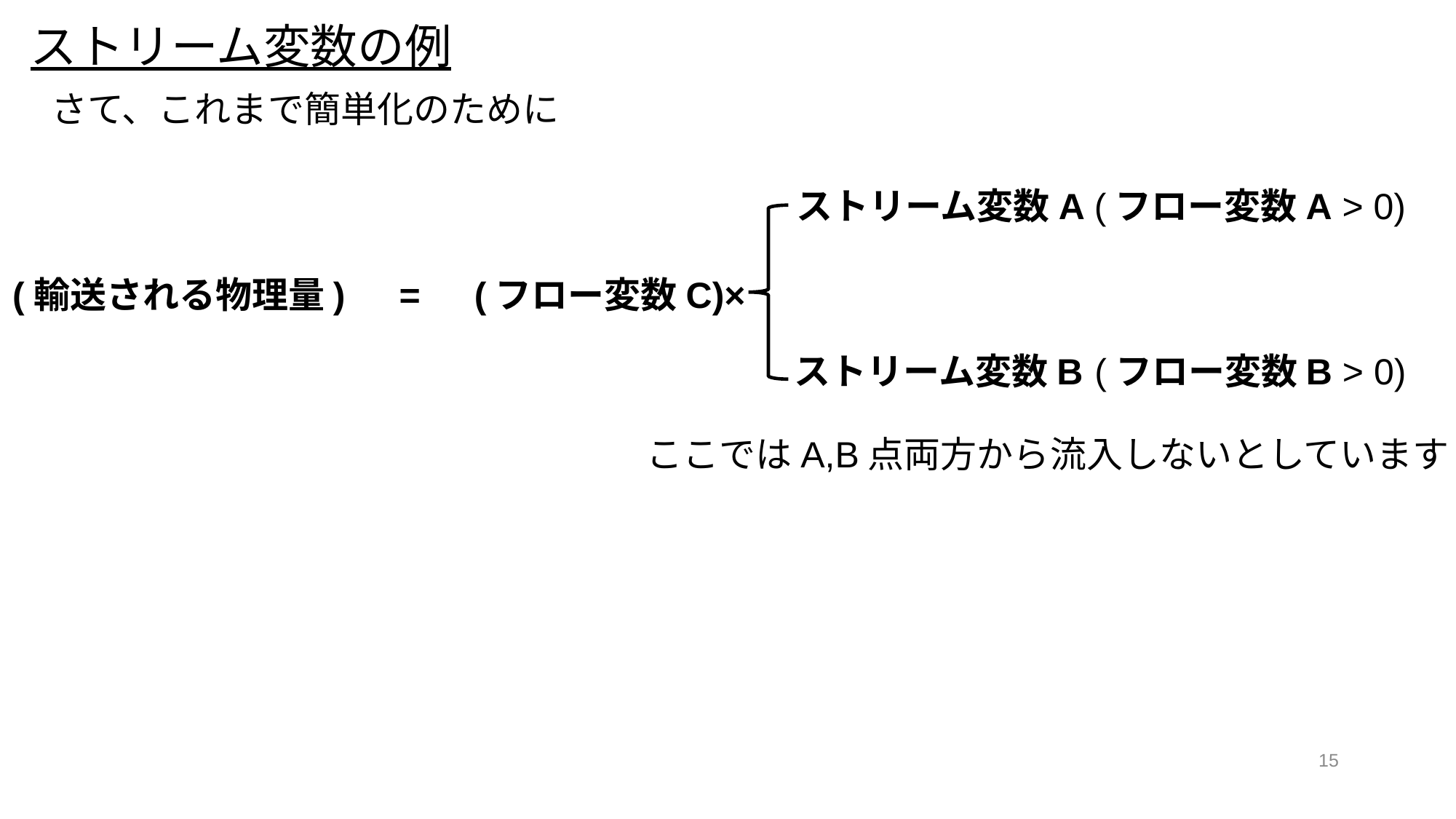

ストリーム変数の例
さて、これまで簡単化のために
ストリーム変数A
(フロー変数A > 0)

(輸送される物理量)　=　(フロー変数C)×
ストリーム変数B
(フロー変数B > 0)
ここではA,B点両方から流入しないとしています
15